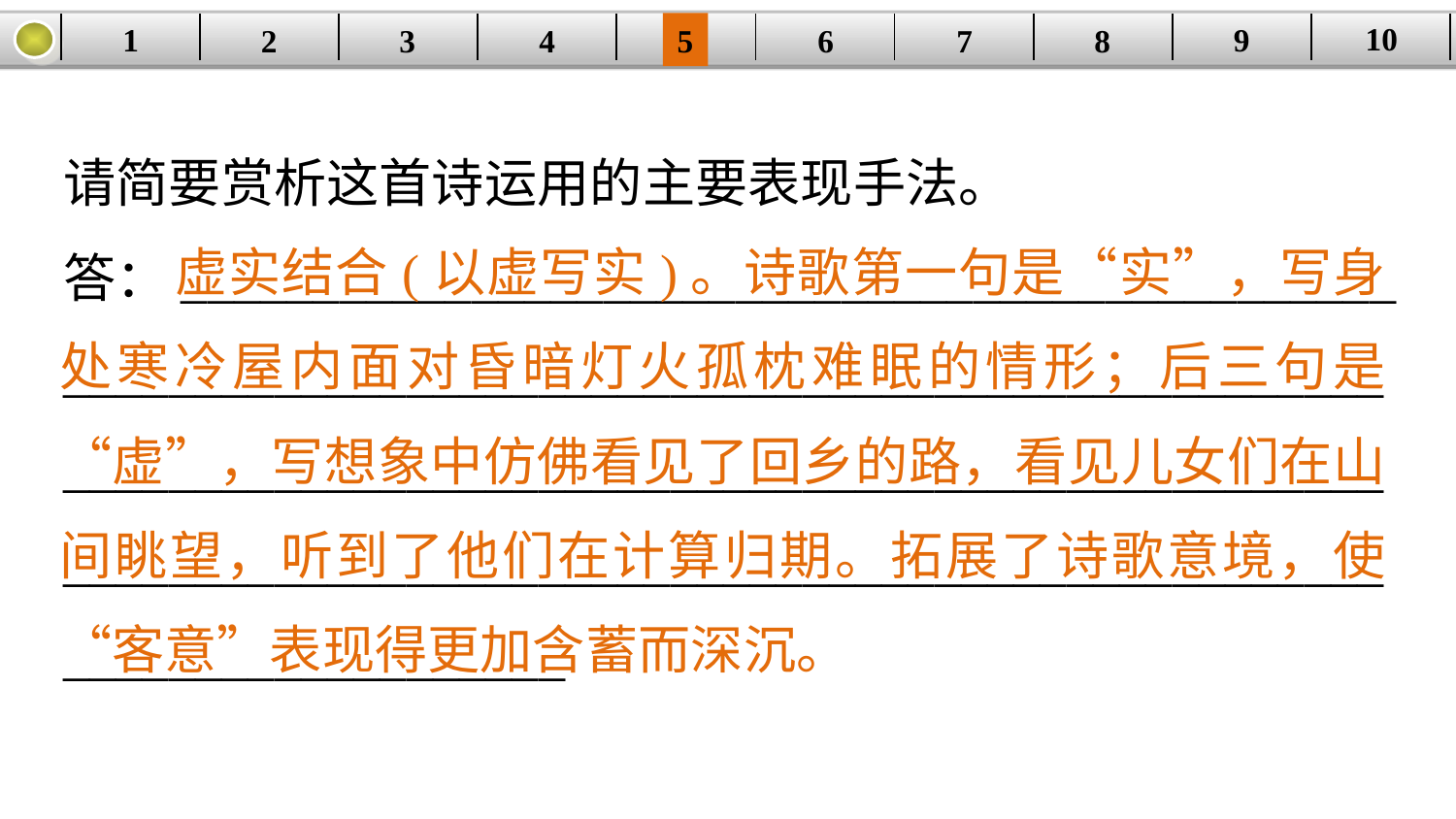

10

9
1
3
4
5
6
8
2
|  |  |  |  |  |  |  |  |  |  |
| --- | --- | --- | --- | --- | --- | --- | --- | --- | --- |
7

请简要赏析这首诗运用的主要表现手法。
答：______________________________________________
_________________________________________________________________________________________________________________________________________________________________________
        虚实结合(以虚写实)。诗歌第一句是“实”，写身处寒冷屋内面对昏暗灯火孤枕难眠的情形；后三句是“虚”，写想象中仿佛看见了回乡的路，看见儿女们在山间眺望，听到了他们在计算归期。拓展了诗歌意境，使“客意”表现得更加含蓄而深沉。